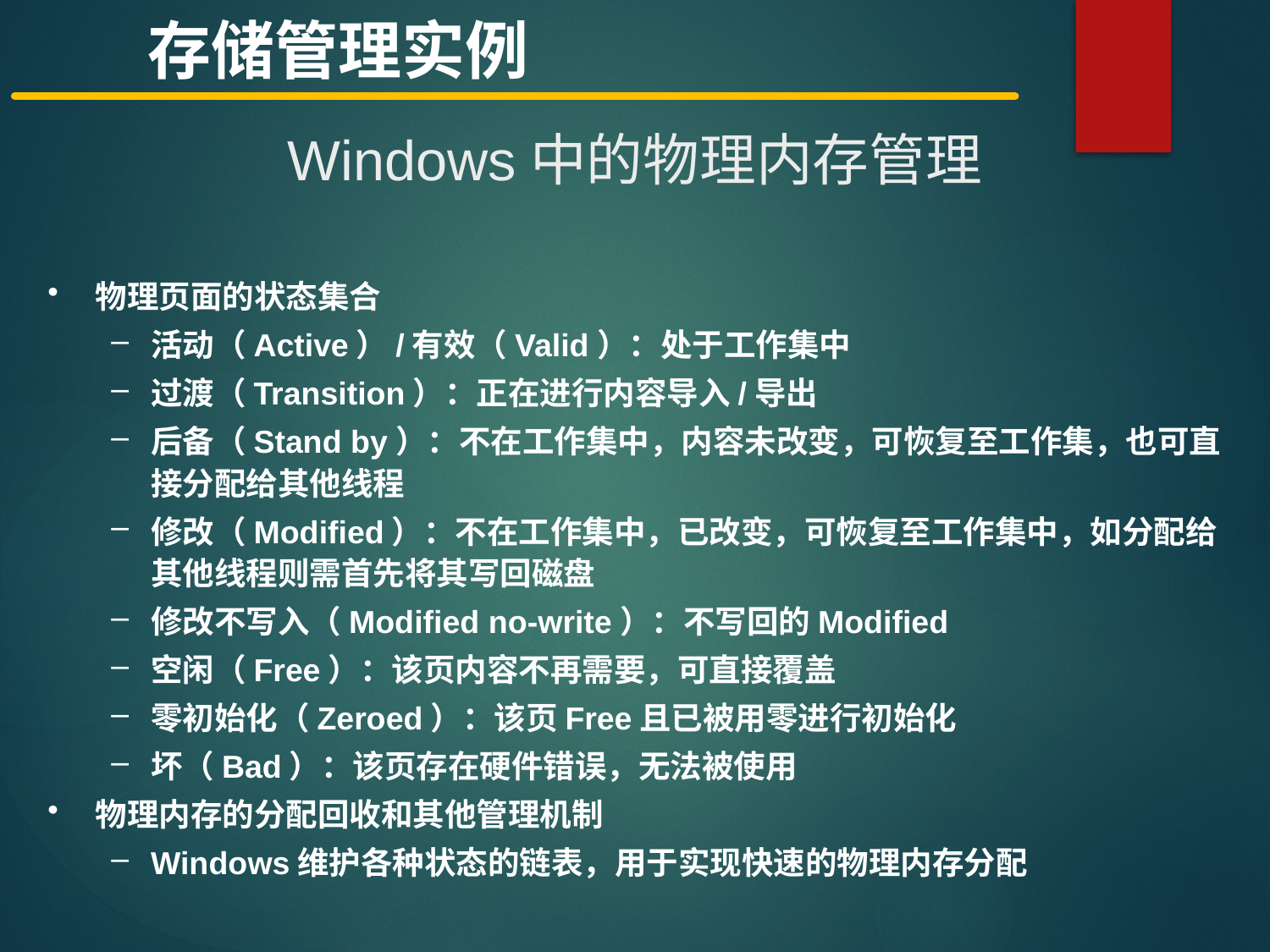

存储管理实例
Windows中的物理内存管理
物理页面的状态集合
活动（Active）/有效（Valid）：处于工作集中
过渡（Transition）：正在进行内容导入/导出
后备（Stand by）：不在工作集中，内容未改变，可恢复至工作集，也可直接分配给其他线程
修改（Modified）：不在工作集中，已改变，可恢复至工作集中，如分配给其他线程则需首先将其写回磁盘
修改不写入（Modified no-write）：不写回的Modified
空闲（Free）：该页内容不再需要，可直接覆盖
零初始化（Zeroed）：该页Free且已被用零进行初始化
坏（Bad）：该页存在硬件错误，无法被使用
物理内存的分配回收和其他管理机制
Windows维护各种状态的链表，用于实现快速的物理内存分配